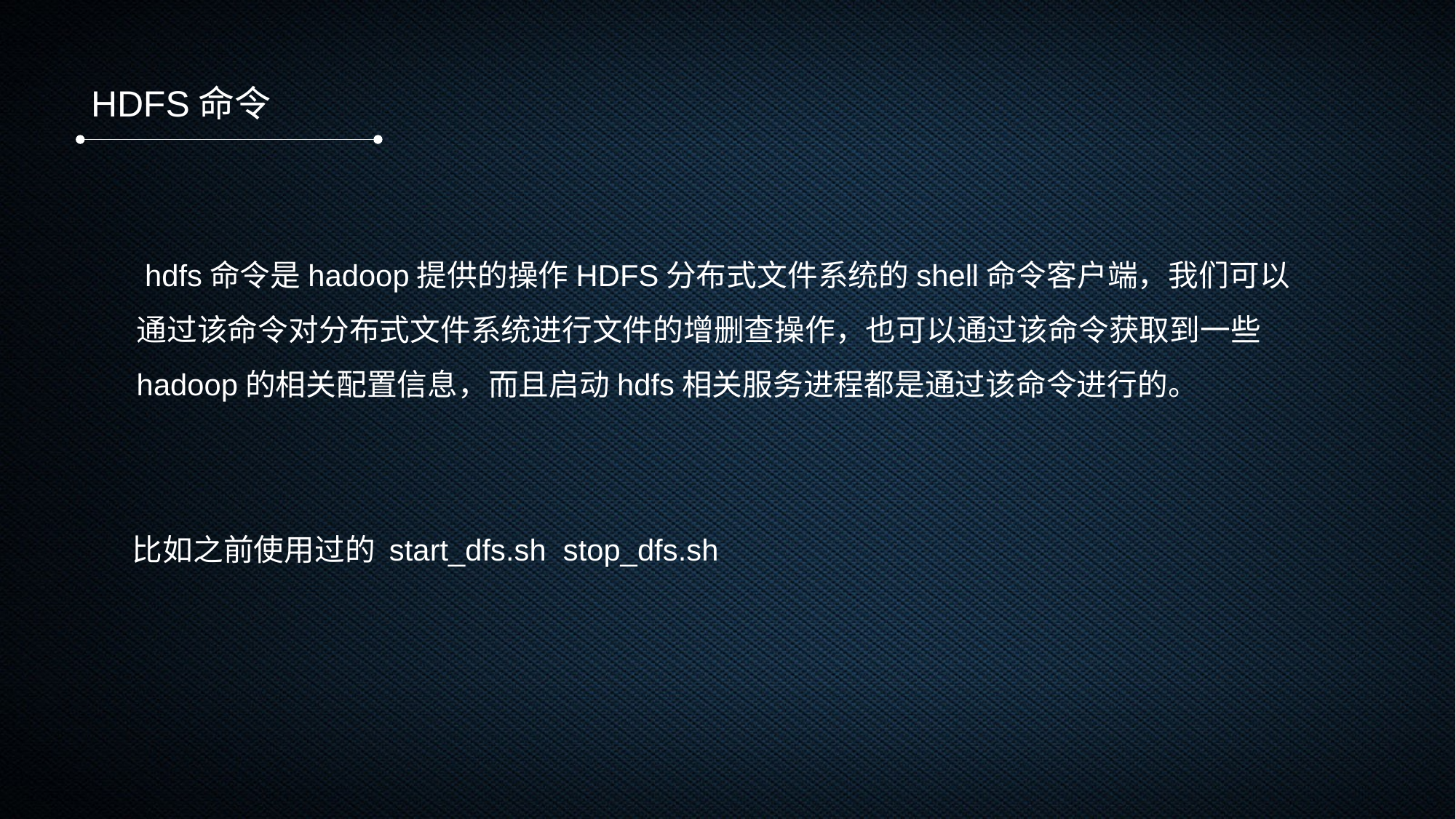

HDFS命令
 hdfs命令是hadoop提供的操作HDFS分布式文件系统的shell命令客户端，我们可以通过该命令对分布式文件系统进行文件的增删查操作，也可以通过该命令获取到一些hadoop的相关配置信息，而且启动hdfs相关服务进程都是通过该命令进行的。
比如之前使用过的 start_dfs.sh  stop_dfs.sh